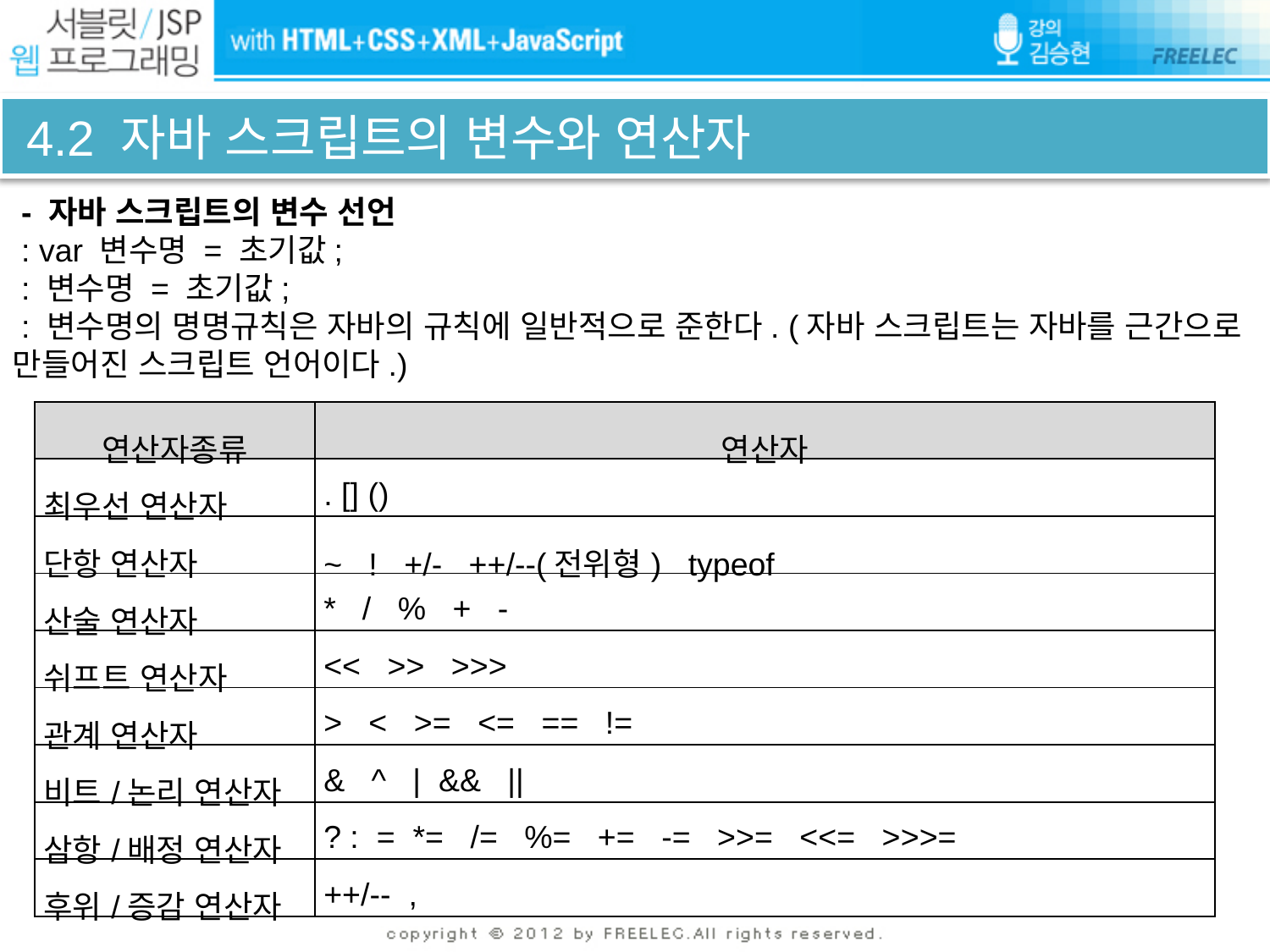

# 4.2 자바 스크립트의 변수와 연산자
 - 자바 스크립트의 변수 선언
 : var 변수명 = 초기값;
 : 변수명 = 초기값;
 : 변수명의 명명규칙은 자바의 규칙에 일반적으로 준한다. (자바 스크립트는 자바를 근간으로 만들어진 스크립트 언어이다.)
| 연산자종류 | 연산자 |
| --- | --- |
| 최우선 연산자 | . [] () |
| 단항 연산자 | ~ ! +/- ++/--(전위형) typeof |
| 산술 연산자 | \* / % + - |
| 쉬프트 연산자 | << >> >>> |
| 관계 연산자 | > < >= <= == != |
| 비트/논리 연산자 | & ^ | && || |
| 삼항/배정 연산자 | ? : = \*= /= %= += -= >>= <<= >>>= |
| 후위/증감 연산자 | ++/-- , |